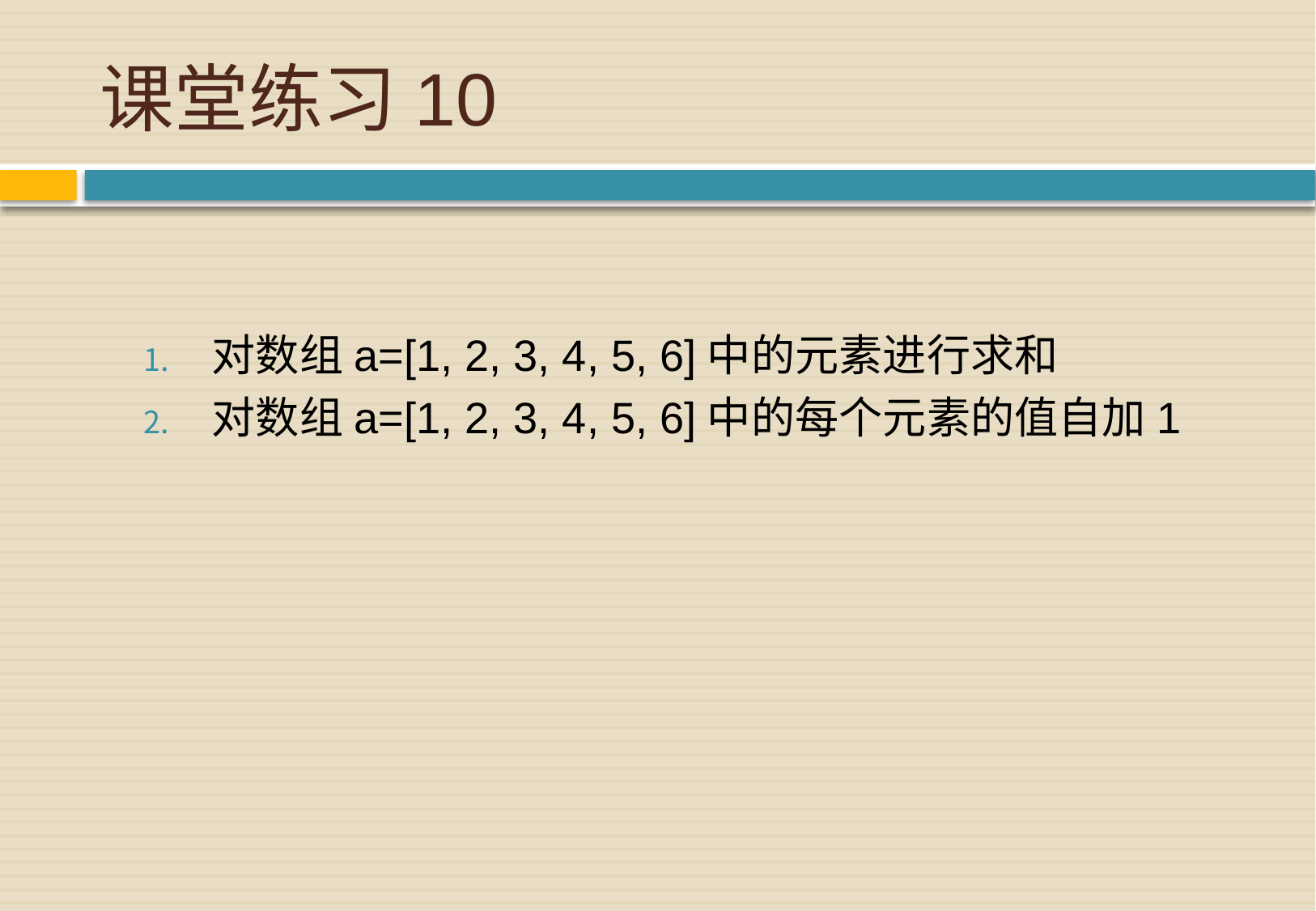

# 课堂练习10
对数组a=[1, 2, 3, 4, 5, 6]中的元素进行求和
对数组a=[1, 2, 3, 4, 5, 6]中的每个元素的值自加1